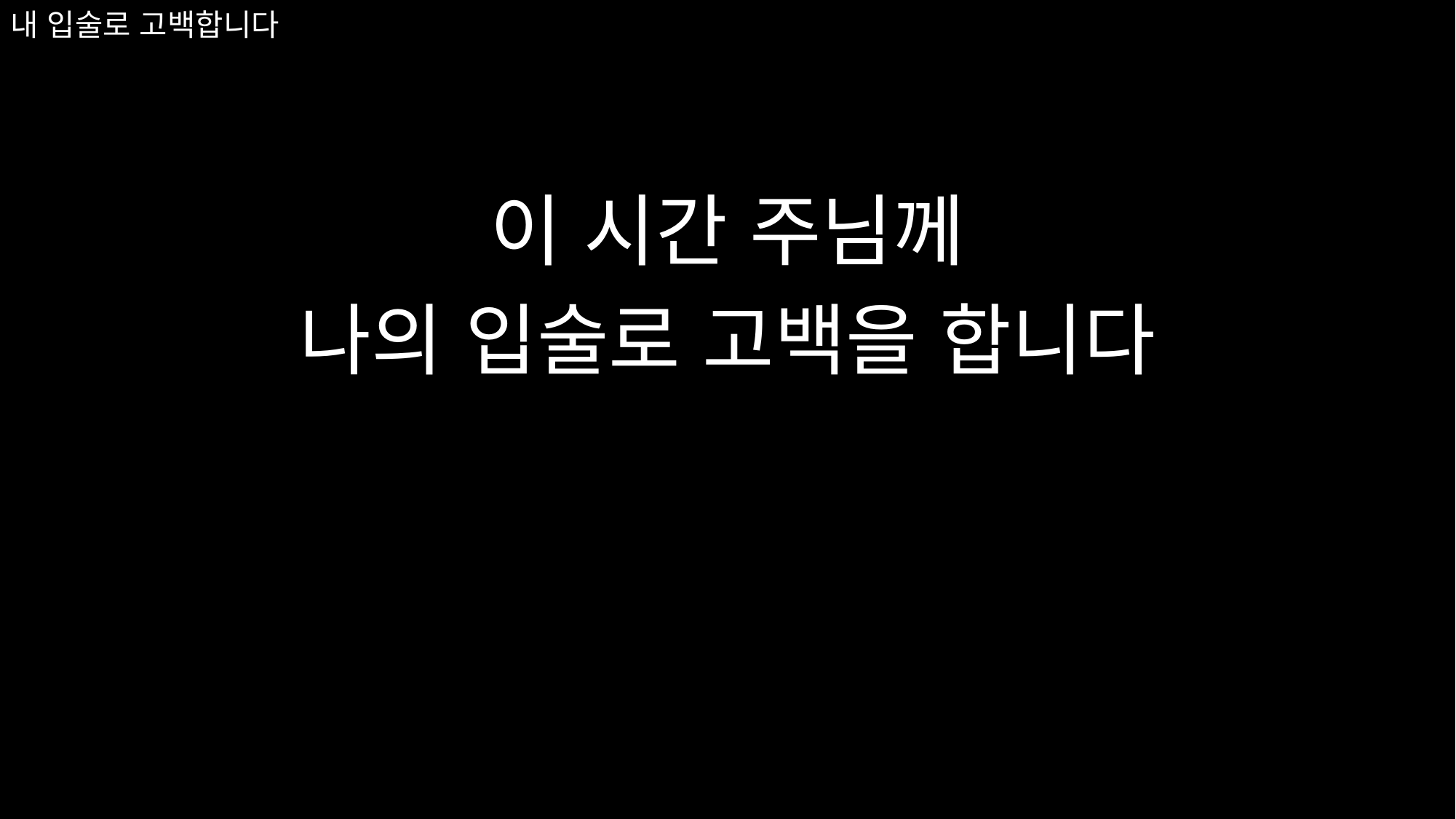

이 시간 주님께
나의 입술로 고백을 합니다
# 내 입술로 고백합니다